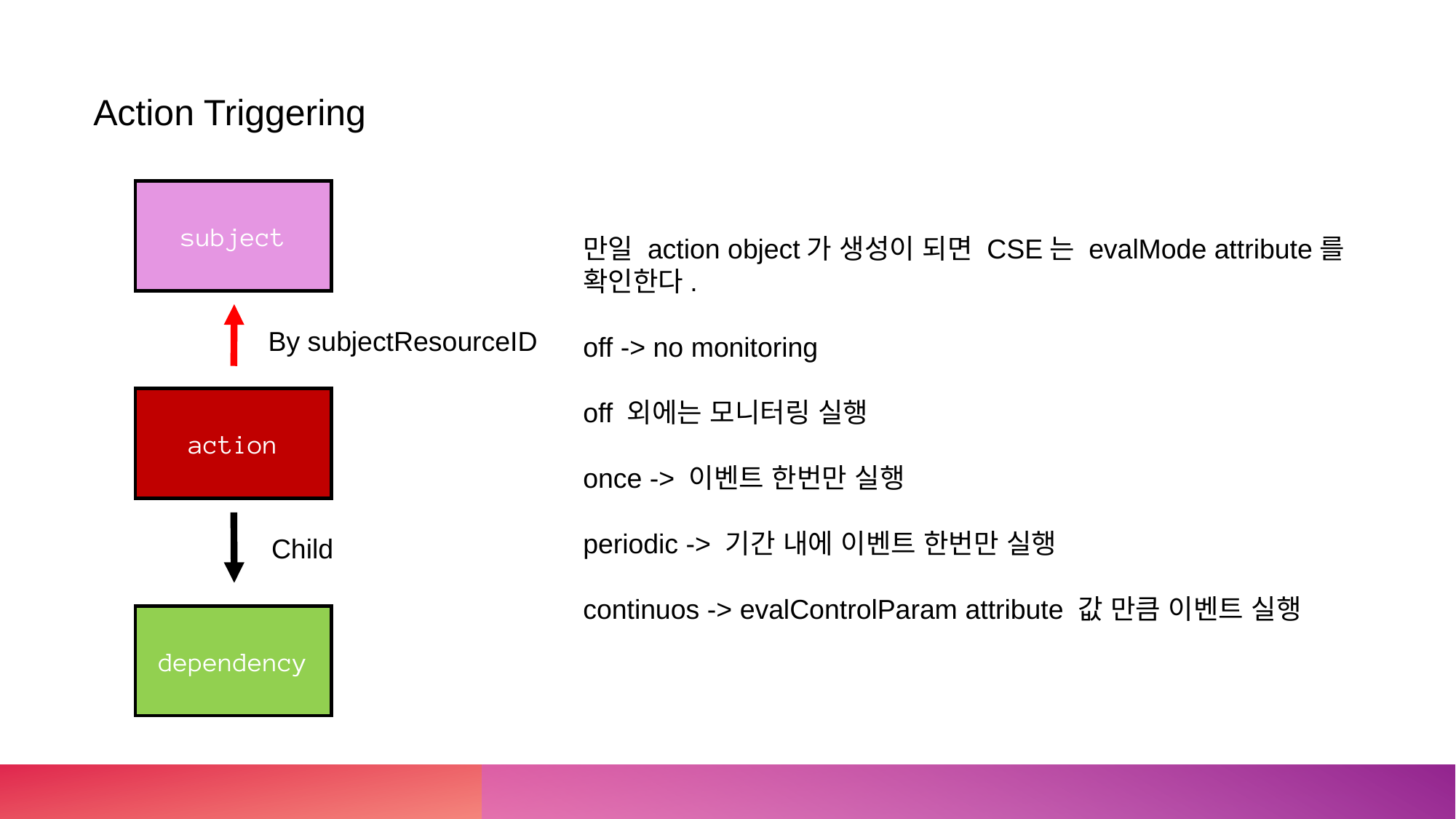

Action Triggering
subject
만일 action object가 생성이 되면 CSE는 evalMode attribute를 확인한다.

off -> no monitoring

off 외에는 모니터링 실행

once -> 이벤트 한번만 실행

periodic -> 기간 내에 이벤트 한번만 실행

continuos -> evalControlParam attribute 값 만큼 이벤트 실행
By subjectResourceID
action
Child
dependency